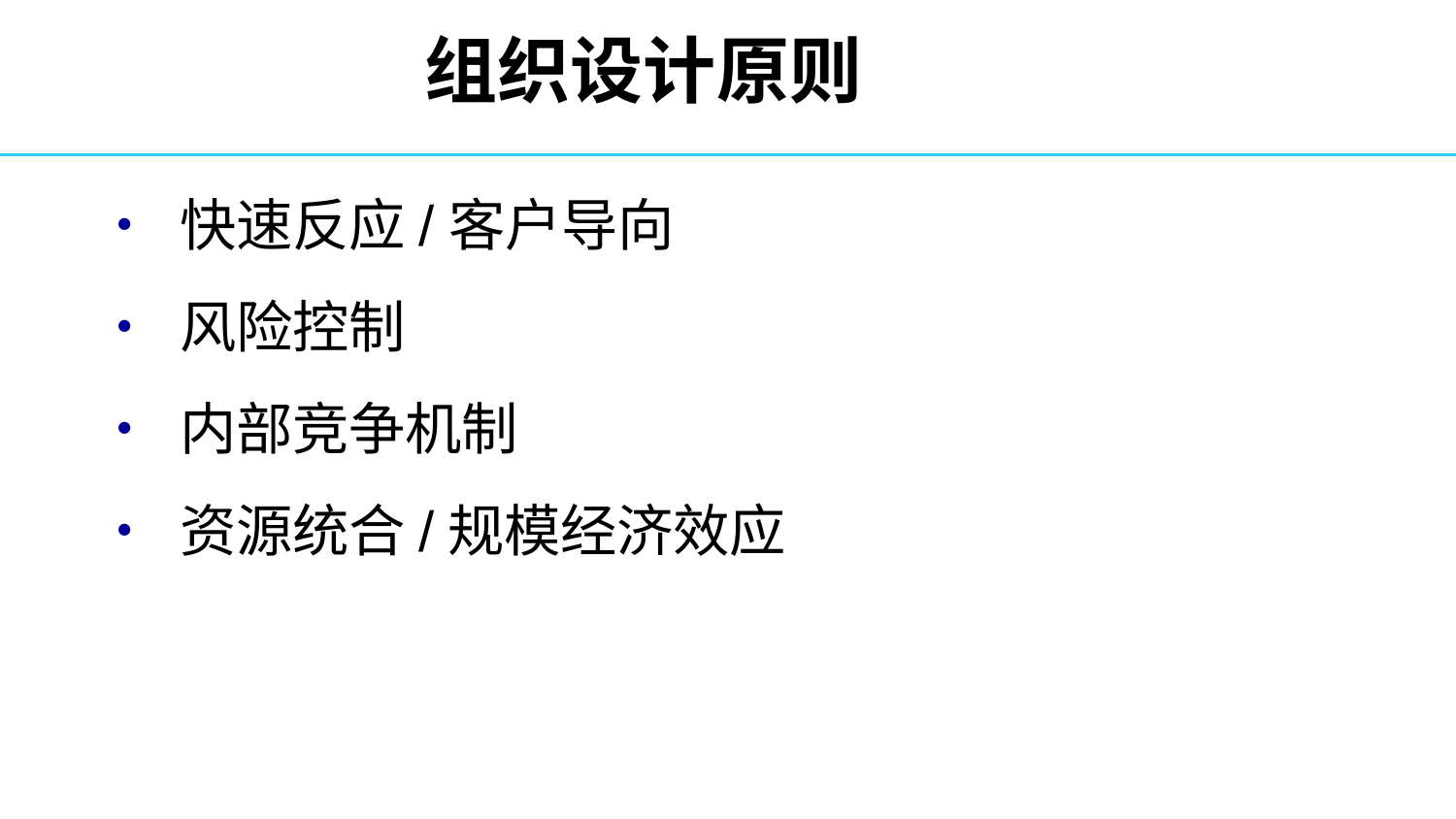

# 组织设计原则
• 快速反应/客户导向
• 风险控制
• 内部竞争机制
• 资源统合/规模经济效应